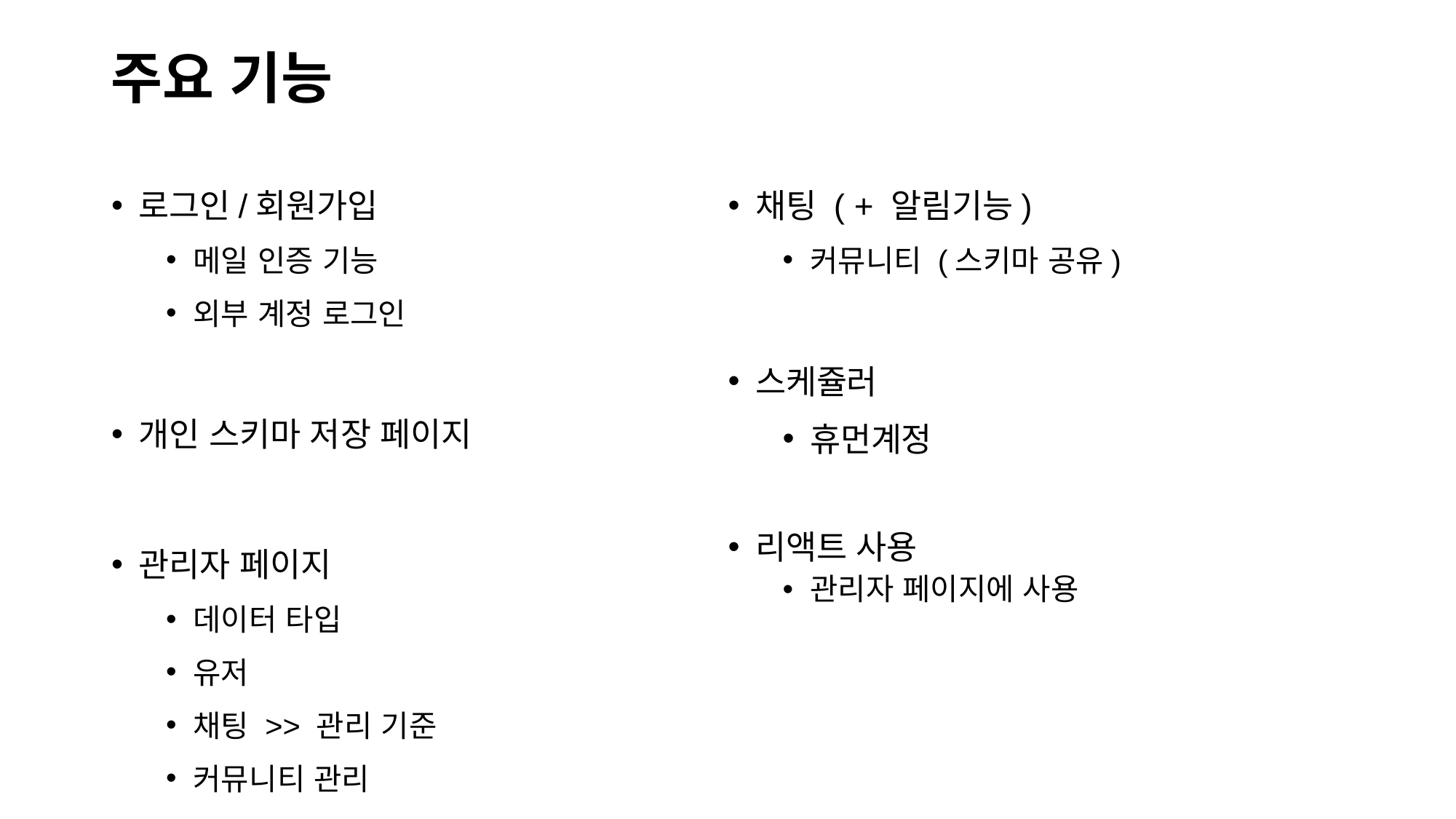

# 주요 기능
로그인/회원가입
메일 인증 기능
외부 계정 로그인

개인 스키마 저장 페이지

관리자 페이지
데이터 타입
유저
채팅 >> 관리 기준
커뮤니티 관리

채팅 ( + 알림기능)
커뮤니티 (스키마 공유)

스케쥴러
휴먼계정

리액트 사용
관리자 페이지에 사용